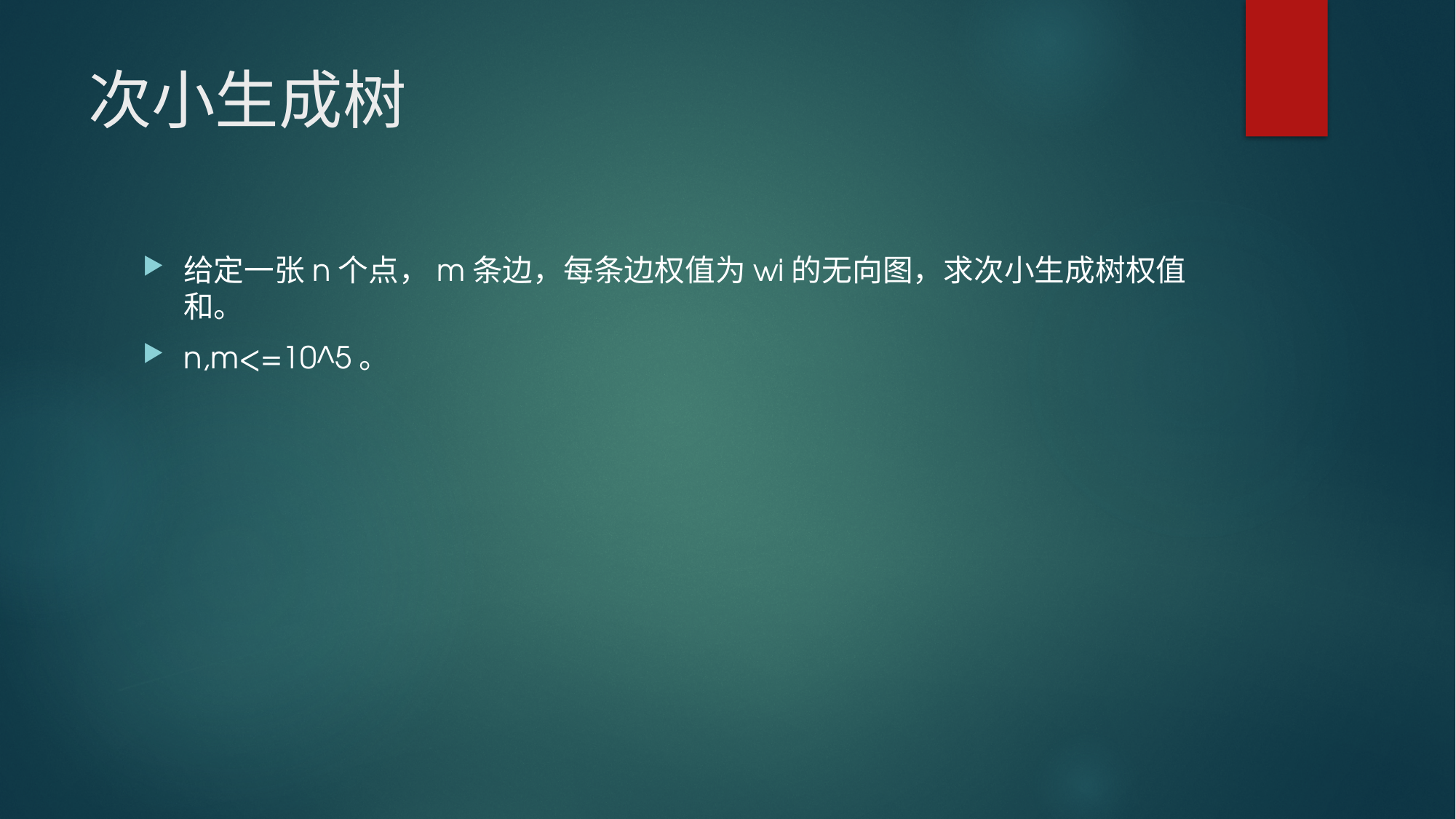

# 次小生成树
给定一张n个点，m条边，每条边权值为wi的无向图，求次小生成树权值和。
n,m<=10^5。